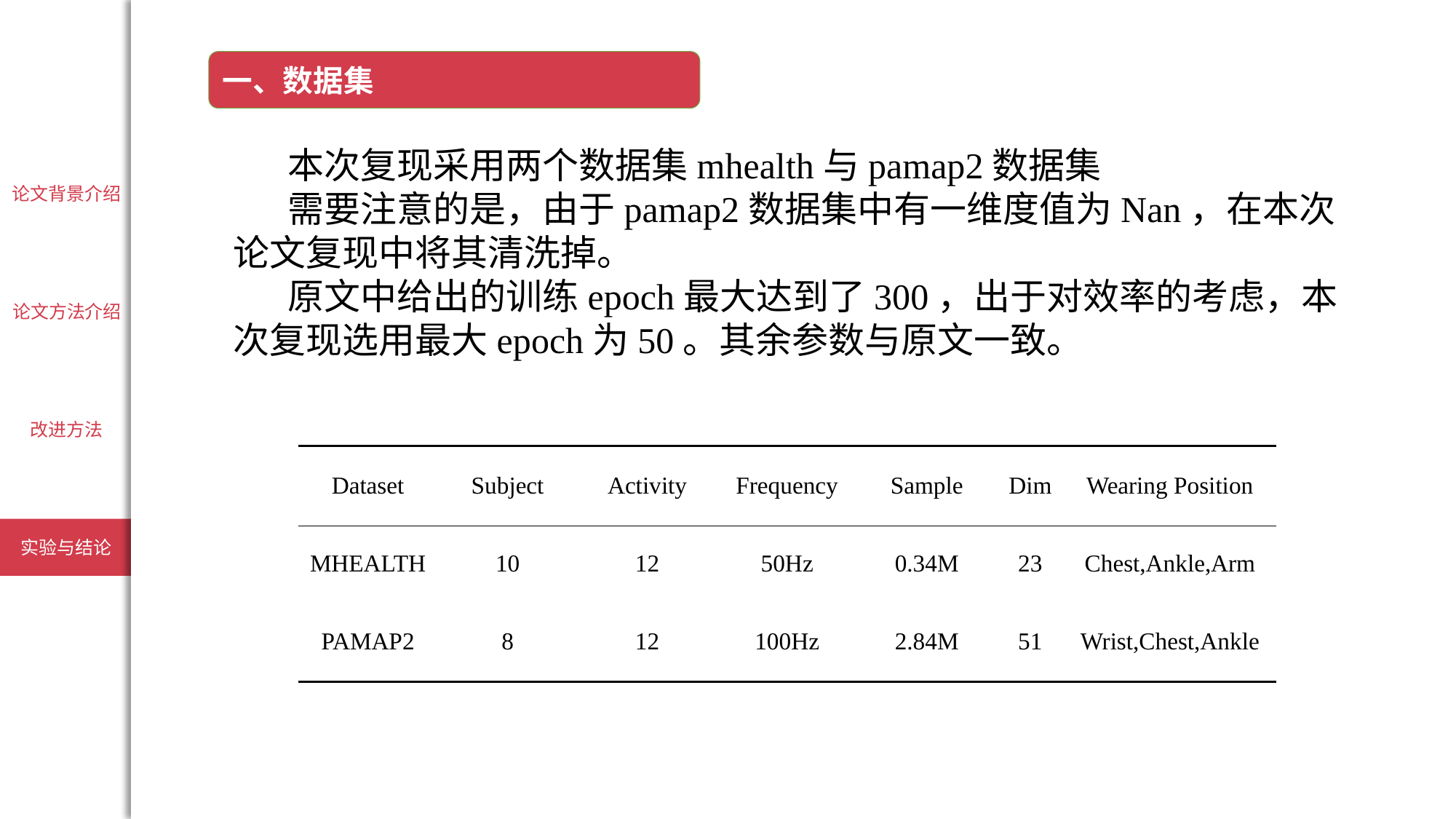

一、数据集
本次复现采用两个数据集mhealth与pamap2数据集
需要注意的是，由于pamap2数据集中有一维度值为Nan，在本次论文复现中将其清洗掉。
原文中给出的训练epoch最大达到了300，出于对效率的考虑，本次复现选用最大epoch为50。其余参数与原文一致。

论文背景介绍
论文方法介绍
改进方法
实验与结论
| Dataset | Subject | Activity | Frequency | Sample | Dim | Wearing Position |
| --- | --- | --- | --- | --- | --- | --- |
| MHEALTH | 10 | 12 | 50Hz | 0.34M | 23 | Chest,Ankle,Arm |
| PAMAP2 | 8 | 12 | 100Hz | 2.84M | 51 | Wrist,Chest,Ankle |